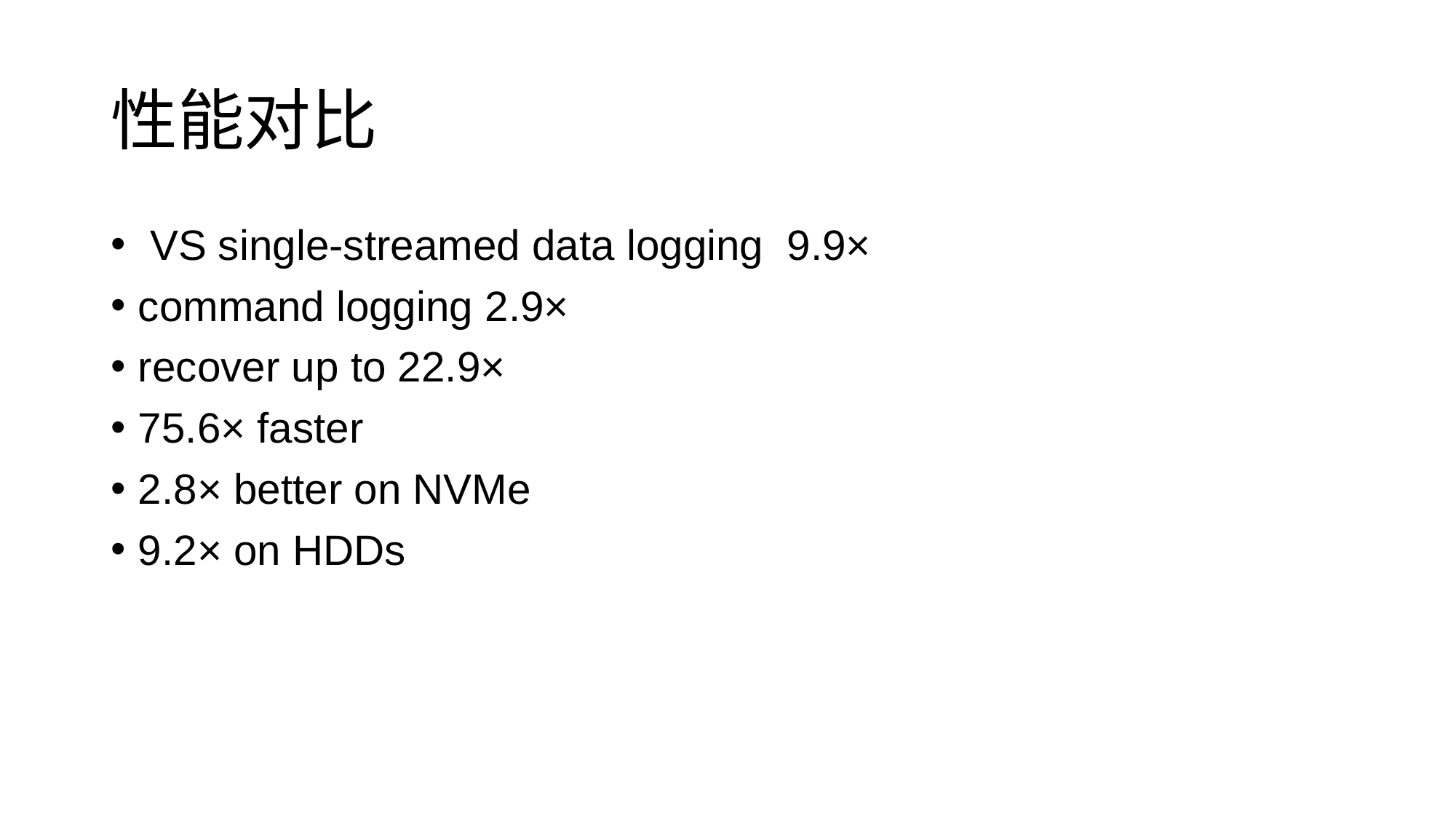

# 性能对比
 VS single-streamed data logging  9.9×
command logging 2.9×
recover up to 22.9×
75.6× faster
2.8× better on NVMe
9.2× on HDDs